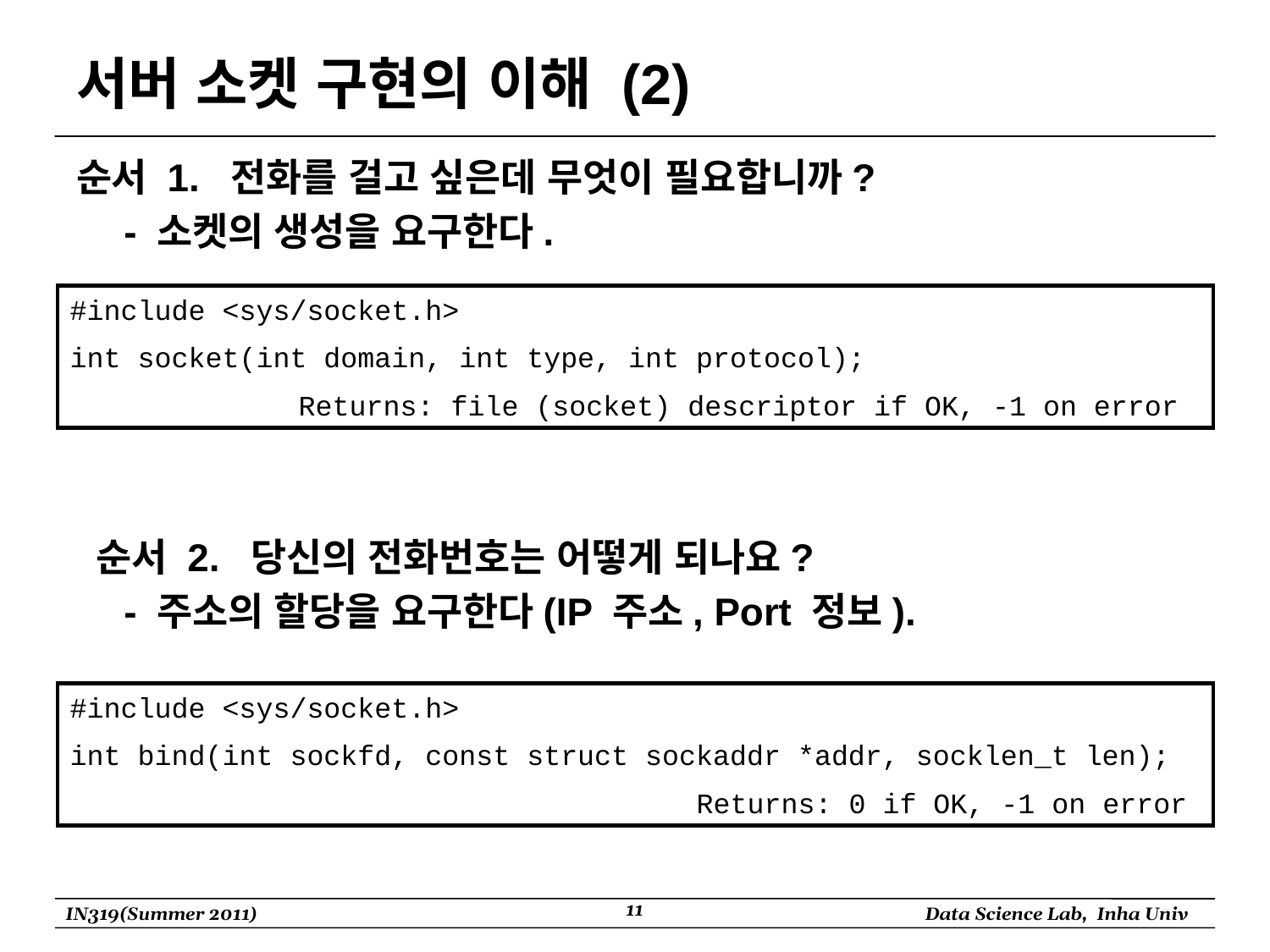

# 서버 소켓 구현의 이해 (2)
순서 1.  전화를 걸고 싶은데 무엇이 필요합니까?
	- 소켓의 생성을 요구한다.

 순서 2.  당신의 전화번호는 어떻게 되나요?
	- 주소의 할당을 요구한다(IP 주소, Port 정보).

#include <sys/socket.h>
int socket(int domain, int type, int protocol);
	      Returns: file (socket) descriptor if OK, -1 on error
#include <sys/socket.h>
int bind(int sockfd, const struct sockaddr *addr, socklen_t len);
				       Returns: 0 if OK, -1 on error
11